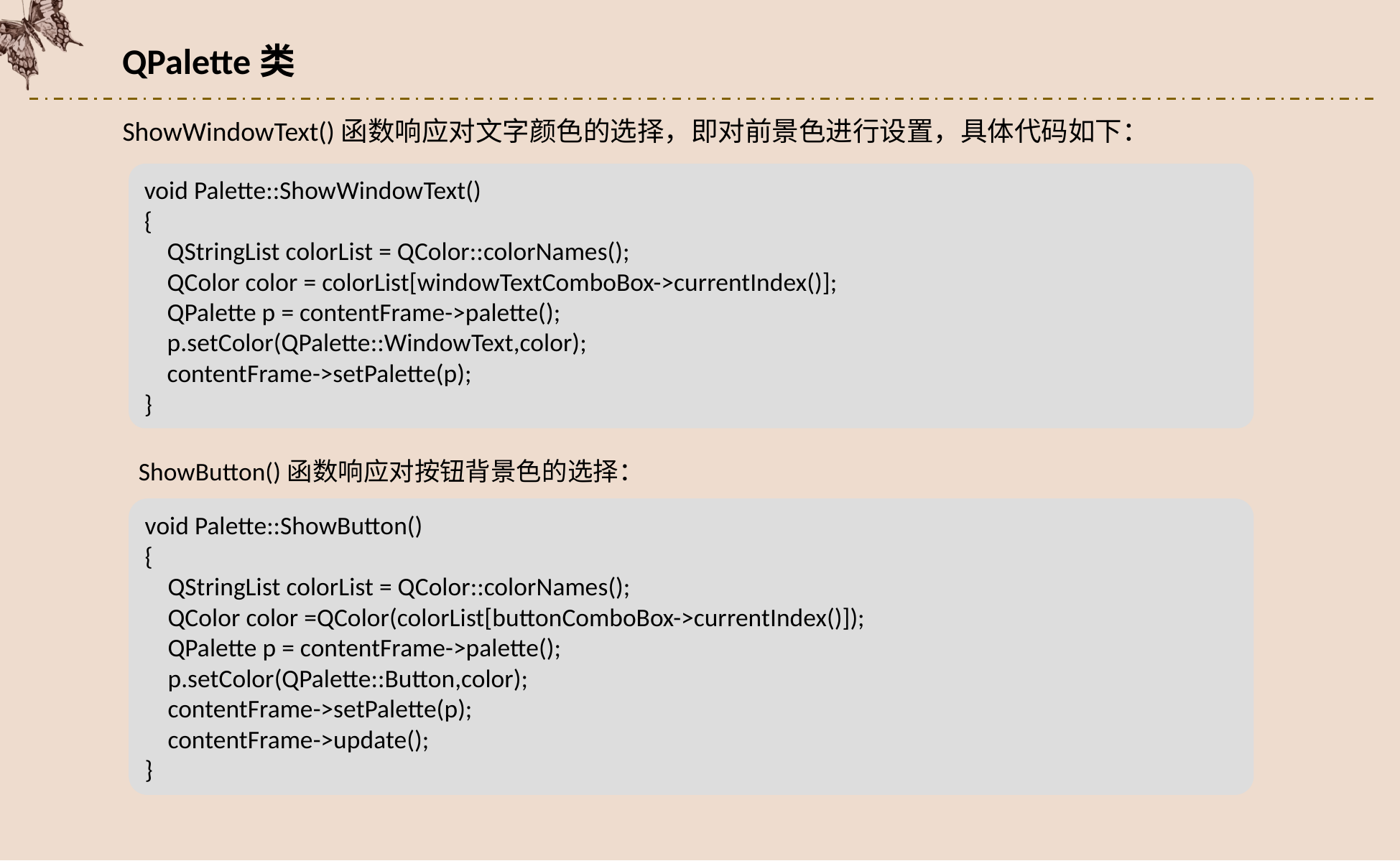

QPalette类
ShowWindowText()函数响应对文字颜色的选择，即对前景色进行设置，具体代码如下：
void Palette::ShowWindowText()
{
    QStringList colorList = QColor::colorNames();
    QColor color = colorList[windowTextComboBox->currentIndex()];
    QPalette p = contentFrame->palette();
    p.setColor(QPalette::WindowText,color);
    contentFrame->setPalette(p);
}
ShowButton()函数响应对按钮背景色的选择：
void Palette::ShowButton()
{
    QStringList colorList = QColor::colorNames();
    QColor color =QColor(colorList[buttonComboBox->currentIndex()]);
    QPalette p = contentFrame->palette();
    p.setColor(QPalette::Button,color);
    contentFrame->setPalette(p);
    contentFrame->update();
}